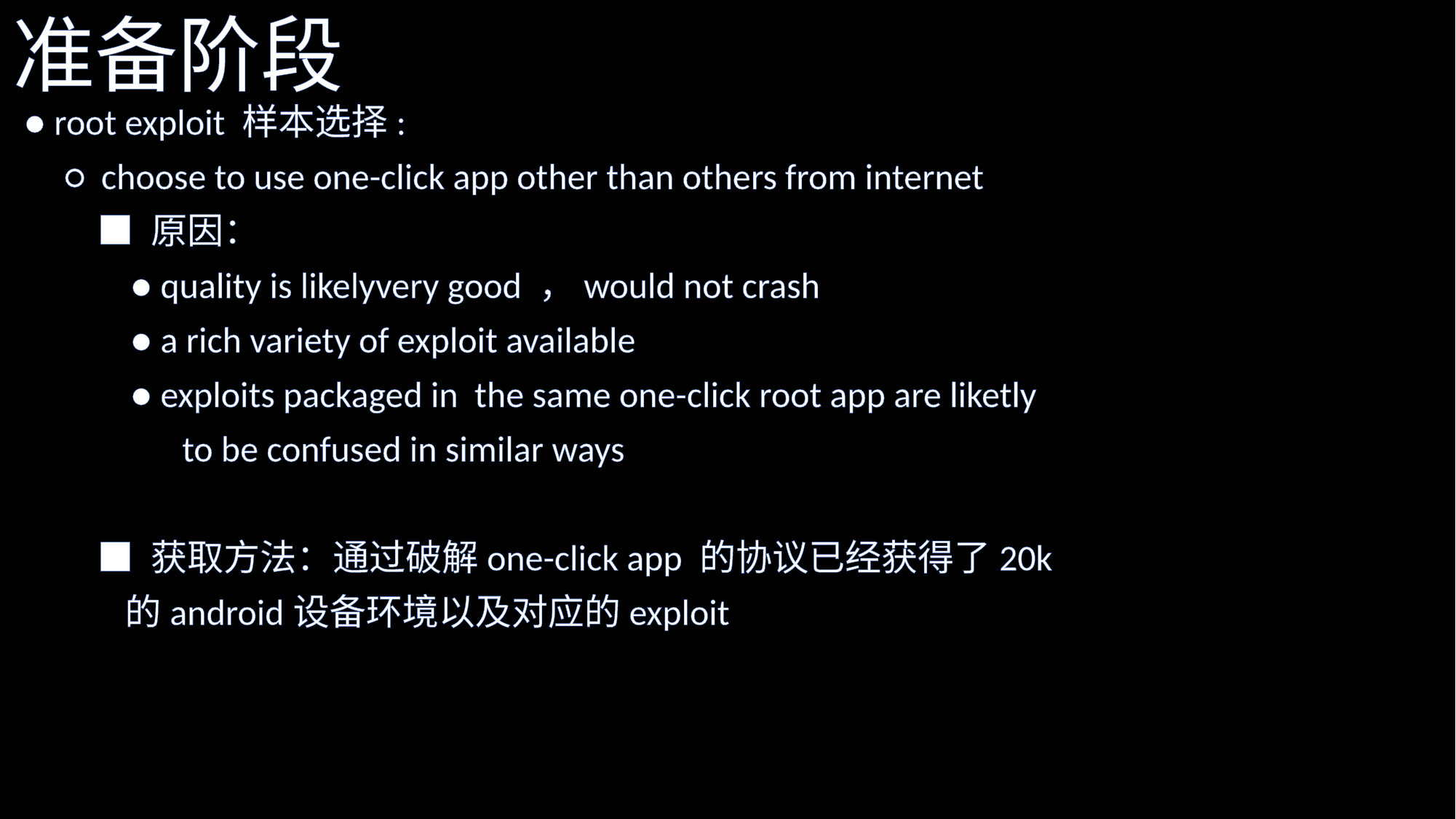

# 准备阶段
 ● root exploit 样本选择:
      ○  choose to use one-click app other than others from internet
          ■ 原因：
              ● quality is likelyvery good ，would not crash
              ● a rich variety of exploit available
              ● exploits packaged in  the same one-click root app are liketly
	       to be confused in similar ways

          ■ 获取方法：通过破解one-click app 的协议已经获得了20k
	的android设备环境以及对应的exploit